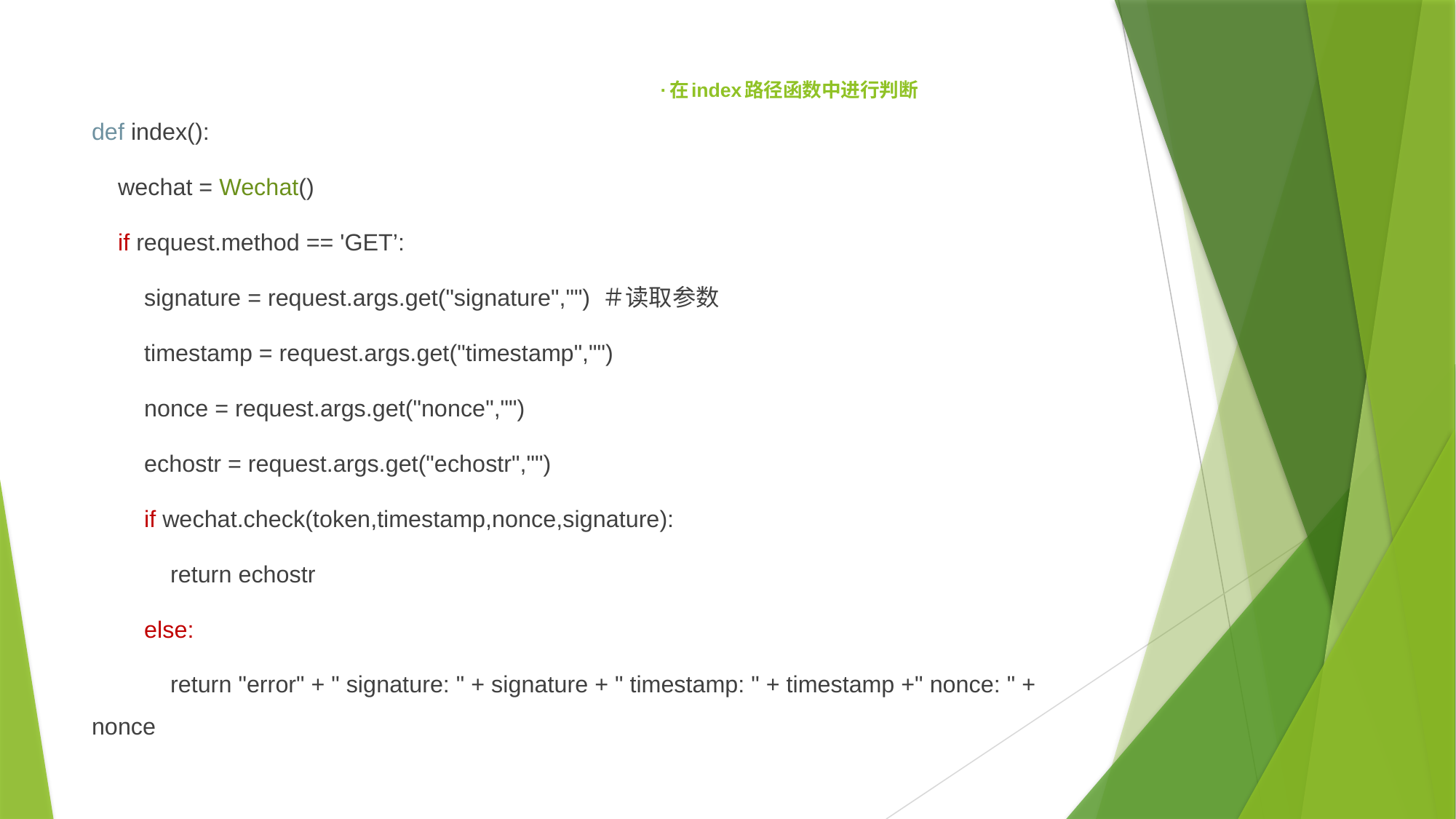

# ·在index路径函数中进行判断
def index():
    wechat = Wechat()
    if request.method == 'GET’:
        signature = request.args.get("signature","") ＃读取参数
        timestamp = request.args.get("timestamp","")
        nonce = request.args.get("nonce","")
        echostr = request.args.get("echostr","")
        if wechat.check(token,timestamp,nonce,signature):
            return echostr
        else:
            return "error" + " signature: " + signature + " timestamp: " + timestamp +" nonce: " + nonce